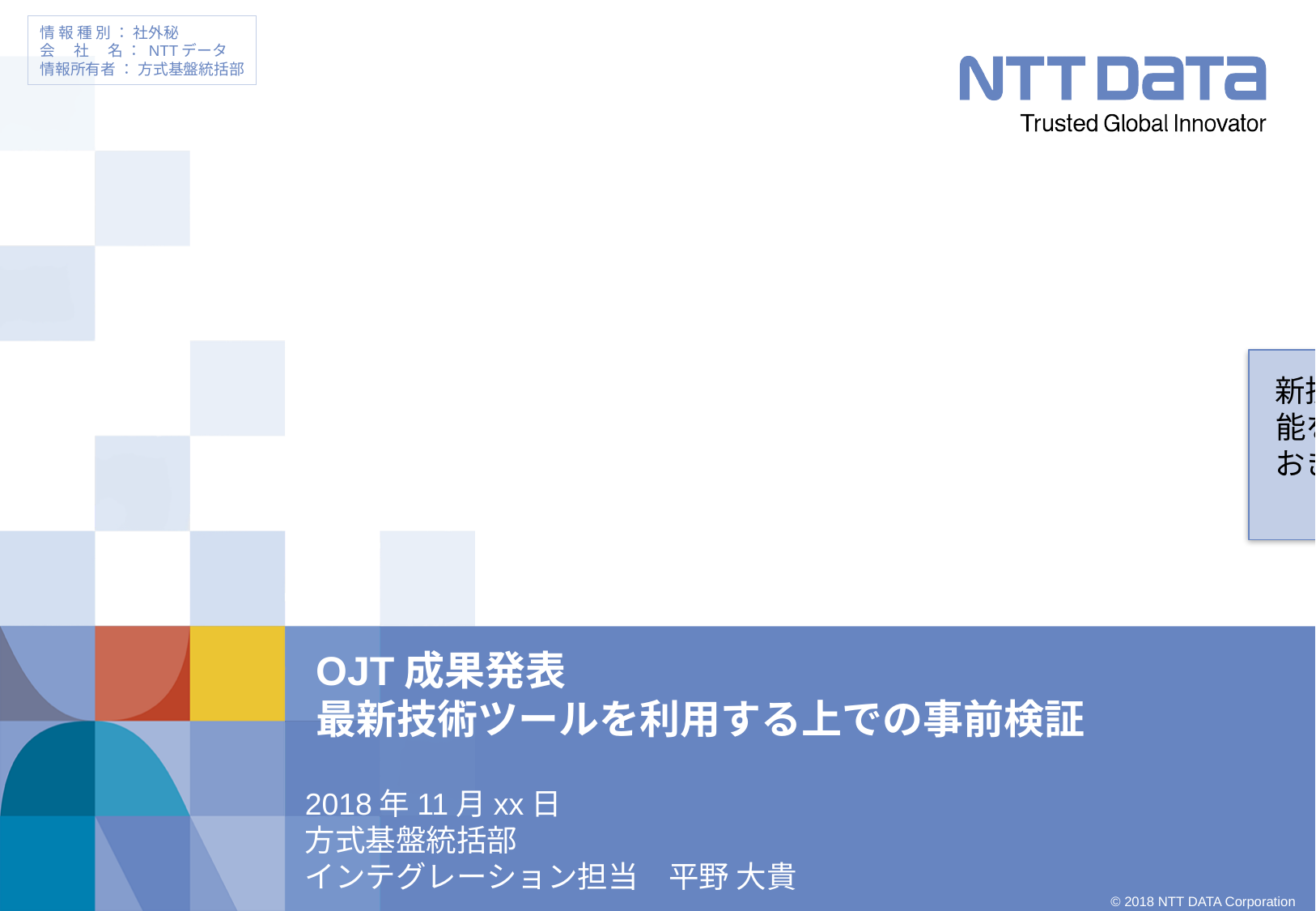

情 報 種 別 ： 社外秘
会　 社　 名 ： NTTデータ
情報所有者 ： 方式基盤統括部
新技術を利用する上での非機能を網羅的に事前に検証しておきました～みたいなタイトル
# OJT成果発表 最新技術ツールを利用する上での事前検証
2018年11月xx日
方式基盤統括部
インテグレーション担当　平野 大貴